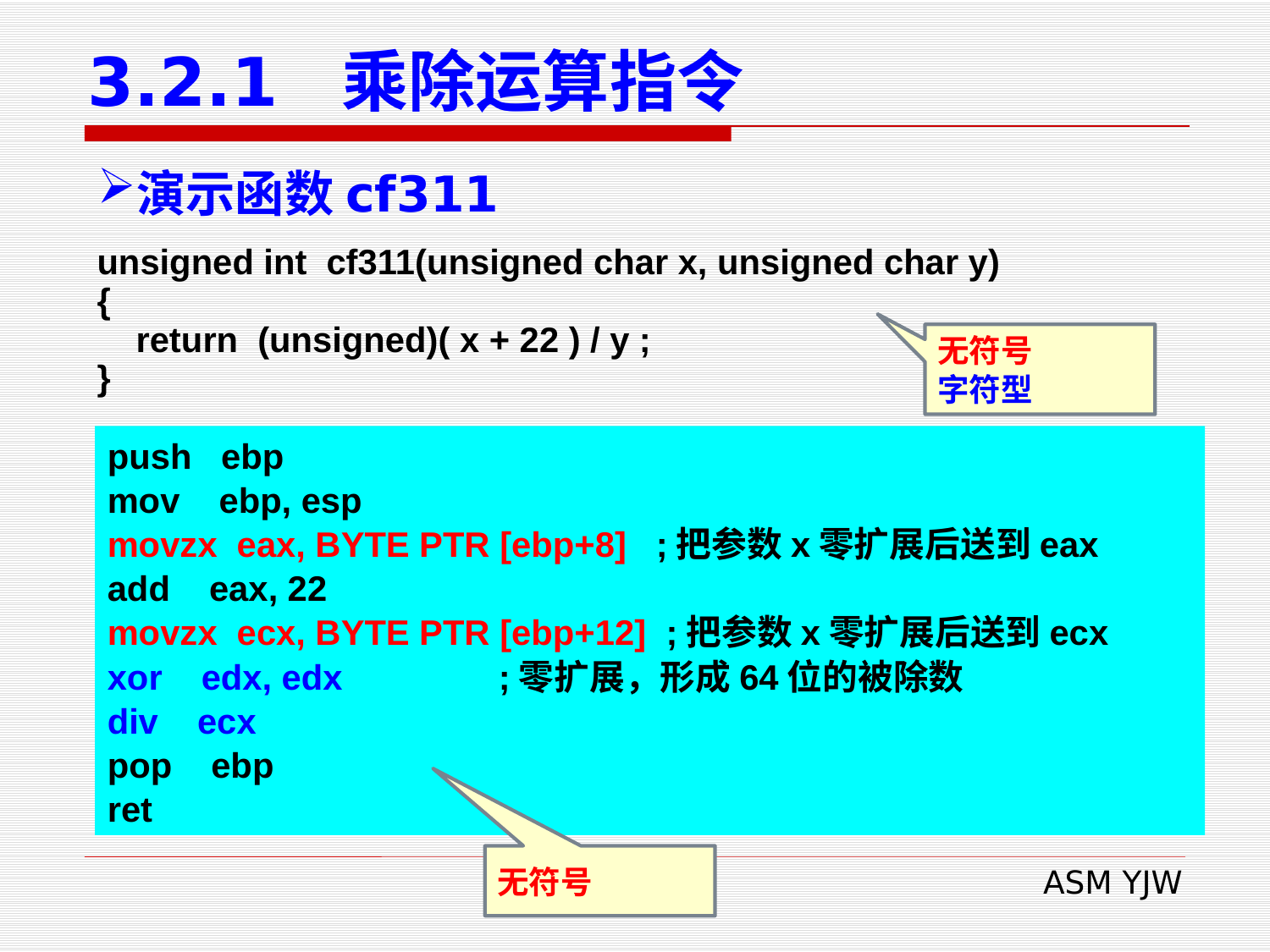

# 3.2.1  乘除运算指令
演示函数cf311
unsigned int  cf311(unsigned char x, unsigned char y)
{
    return  (unsigned)( x + 22 ) / y ;
}
无符号
字符型
push   ebp
mov    ebp, esp
movzx  eax, BYTE PTR [ebp+8]   ;把参数x零扩展后送到eax
add    eax, 22
movzx  ecx, BYTE PTR [ebp+12]  ;把参数x零扩展后送到ecx
xor    edx, edx                ;零扩展，形成64位的被除数
div    ecx
pop    ebp
ret
无符号